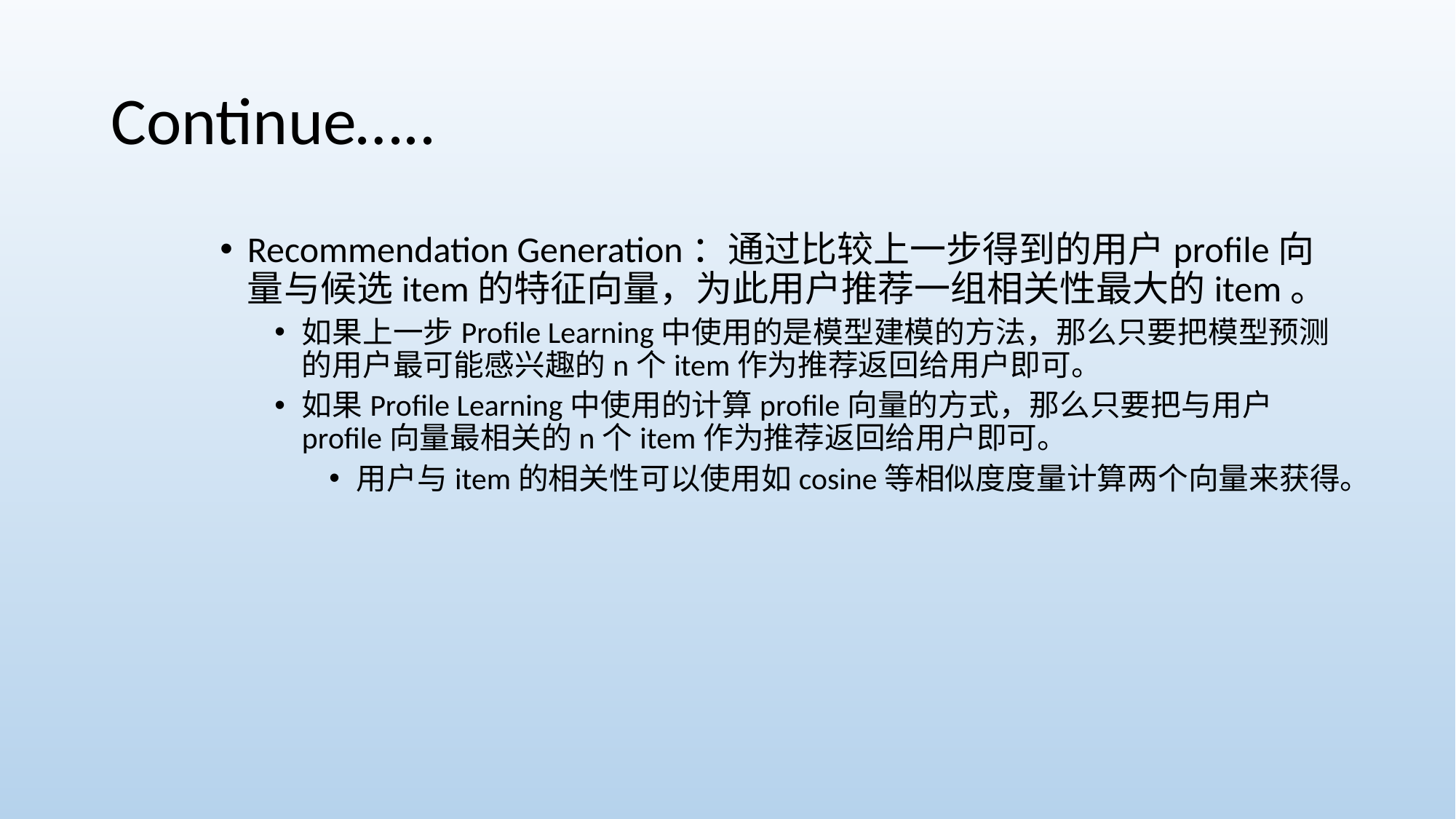

# Continue…..
Recommendation Generation：通过比较上一步得到的用户profile向量与候选item的特征向量，为此用户推荐一组相关性最大的item。
如果上一步Profile Learning中使用的是模型建模的方法，那么只要把模型预测的用户最可能感兴趣的n个item作为推荐返回给用户即可。
如果Profile Learning中使用的计算profile向量的方式，那么只要把与用户profile向量最相关的n个item作为推荐返回给用户即可。
用户与item的相关性可以使用如cosine等相似度度量计算两个向量来获得。